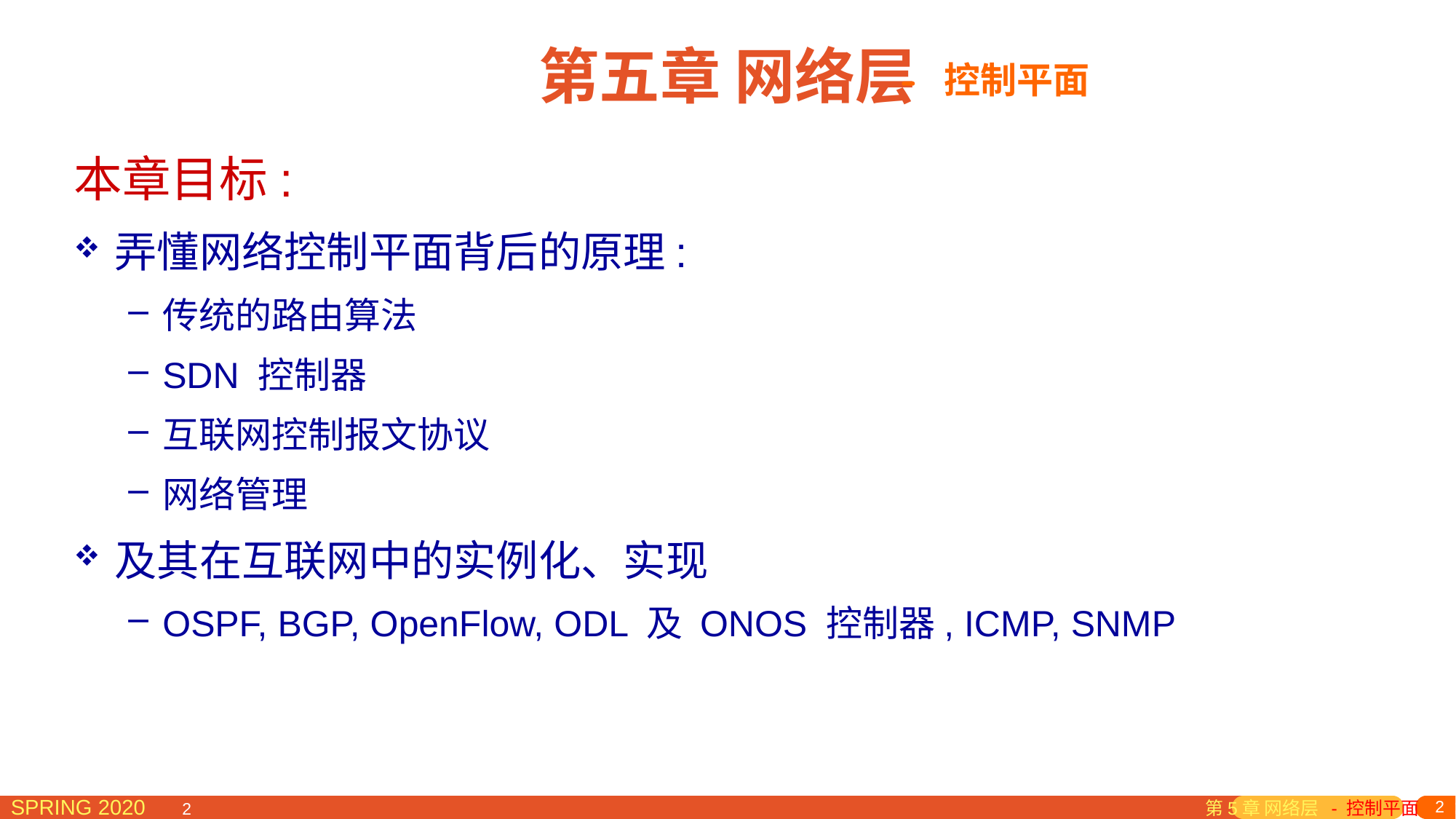

# 第五章 网络层
- 控制平面
本章目标:
弄懂网络控制平面背后的原理:
传统的路由算法
SDN 控制器
互联网控制报文协议
网络管理
及其在互联网中的实例化、实现
OSPF, BGP, OpenFlow, ODL 及 ONOS 控制器, ICMP, SNMP
第5章 网络层  - 控制平面